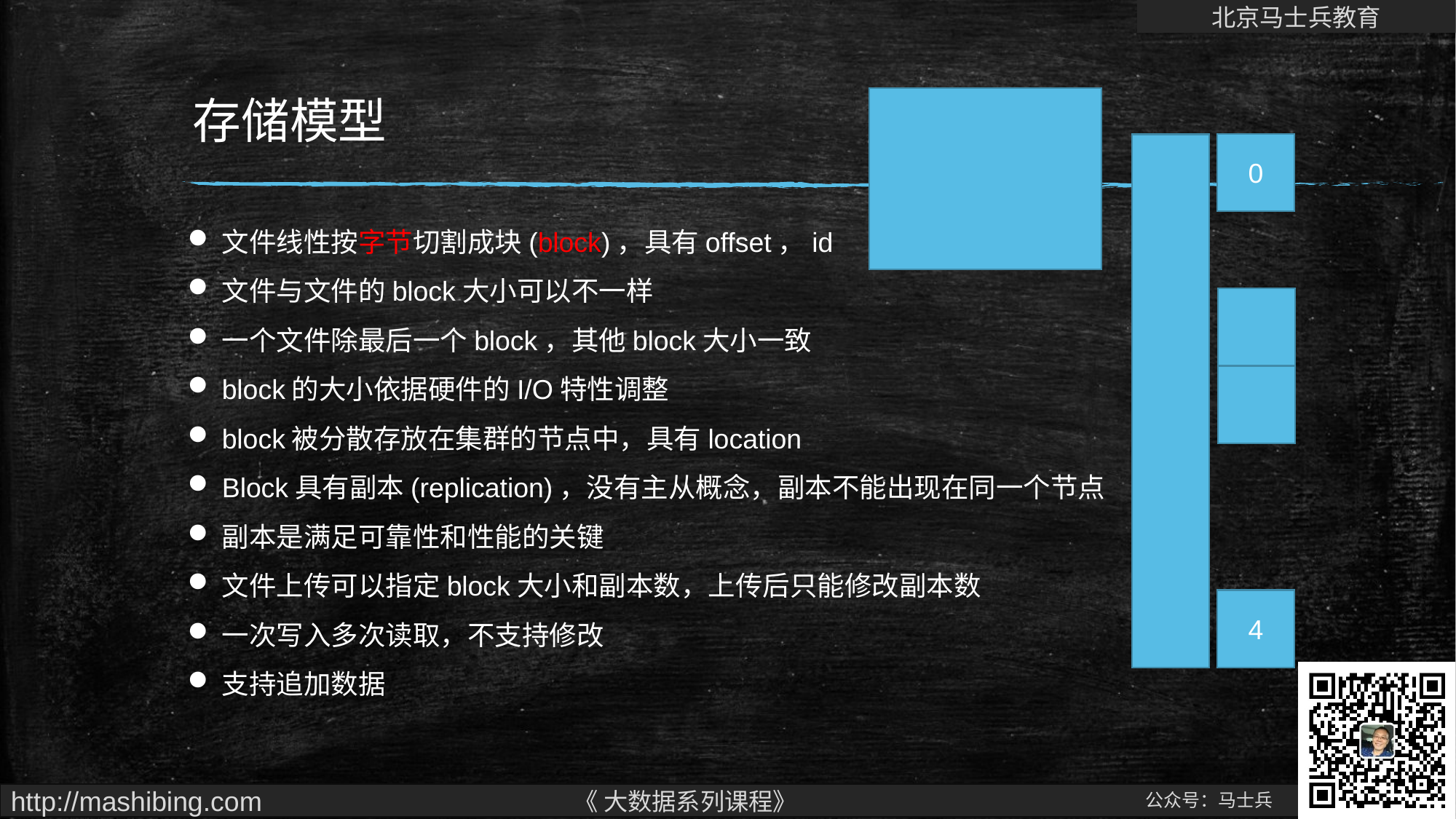

# 存储模型

0

文件线性按字节切割成块(block)，具有offset，id
文件与文件的block大小可以不一样
一个文件除最后一个block，其他block大小一致
block的大小依据硬件的I/O特性调整
block被分散存放在集群的节点中，具有location
Block具有副本(replication)，没有主从概念，副本不能出现在同一个节点
副本是满足可靠性和性能的关键
文件上传可以指定block大小和副本数，上传后只能修改副本数
一次写入多次读取，不支持修改
支持追加数据

4